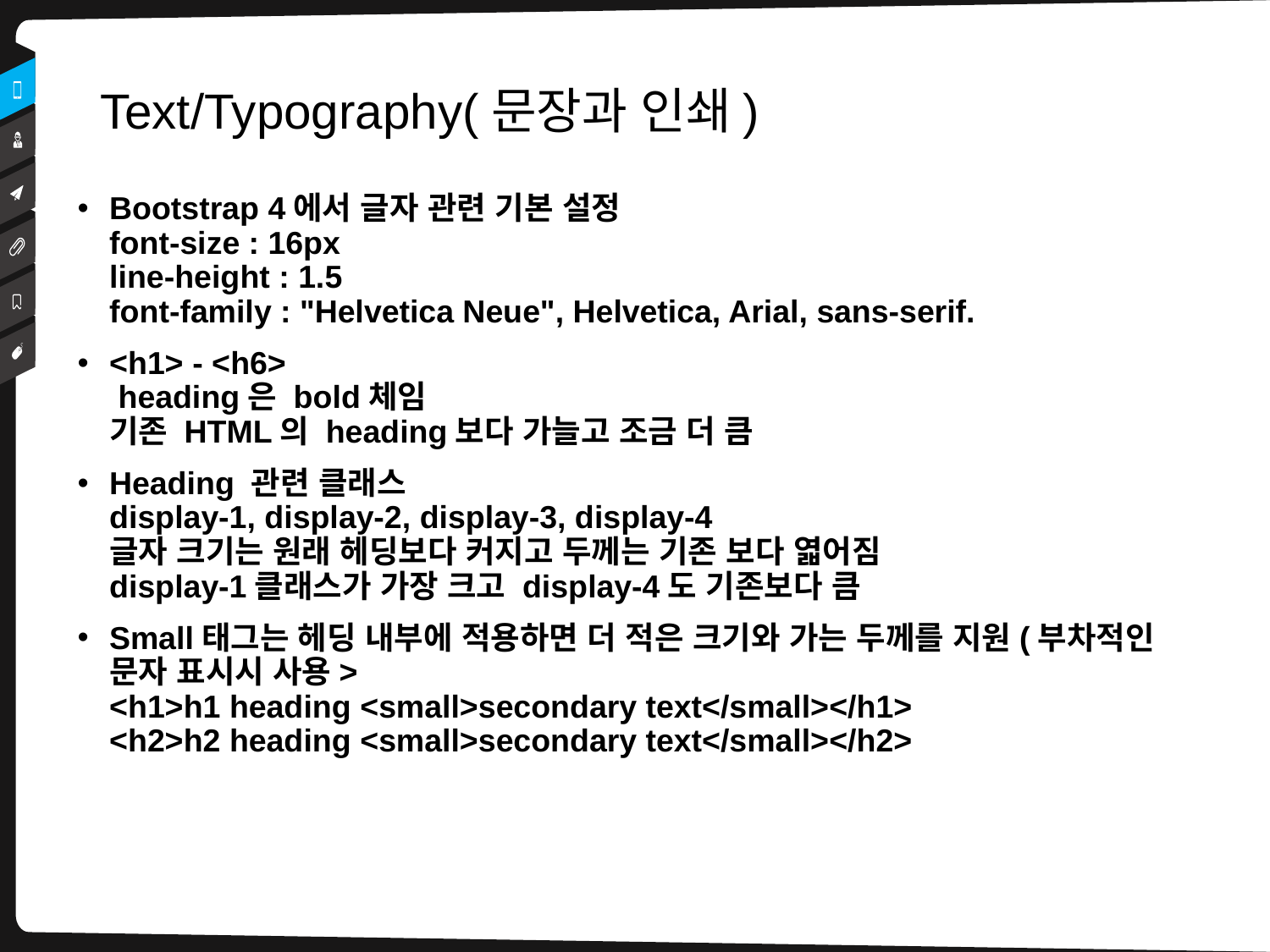

# Text/Typography(문장과 인쇄)
Bootstrap 4에서 글자 관련 기본 설정
font-size : 16px
line-height : 1.5
font-family : "Helvetica Neue", Helvetica, Arial, sans-serif.
<h1> - <h6>
 heading은 bold체임
기존 HTML의 heading보다 가늘고 조금 더 큼
Heading 관련 클래스
display-1, display-2, display-3, display-4
글자 크기는 원래 헤딩보다 커지고 두께는 기존 보다 엷어짐
display-1클래스가 가장 크고 display-4도 기존보다 큼
Small태그는 헤딩 내부에 적용하면 더 적은 크기와 가는 두께를 지원(부차적인 문자 표시시 사용>
<h1>h1 heading <small>secondary text</small></h1>
<h2>h2 heading <small>secondary text</small></h2>